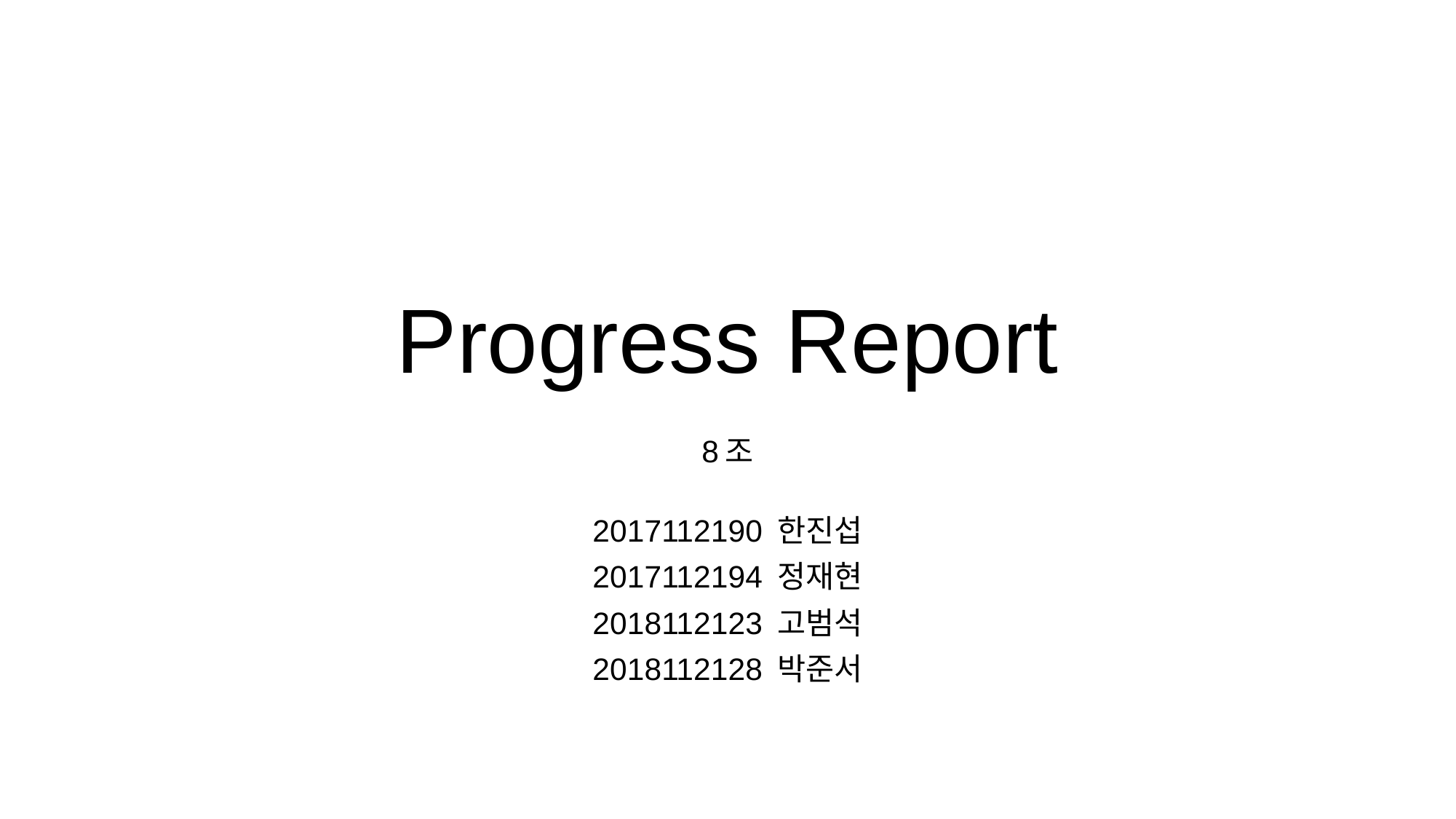

# Progress Report
8조

2017112190 한진섭
2017112194 정재현
2018112123 고범석
2018112128 박준서